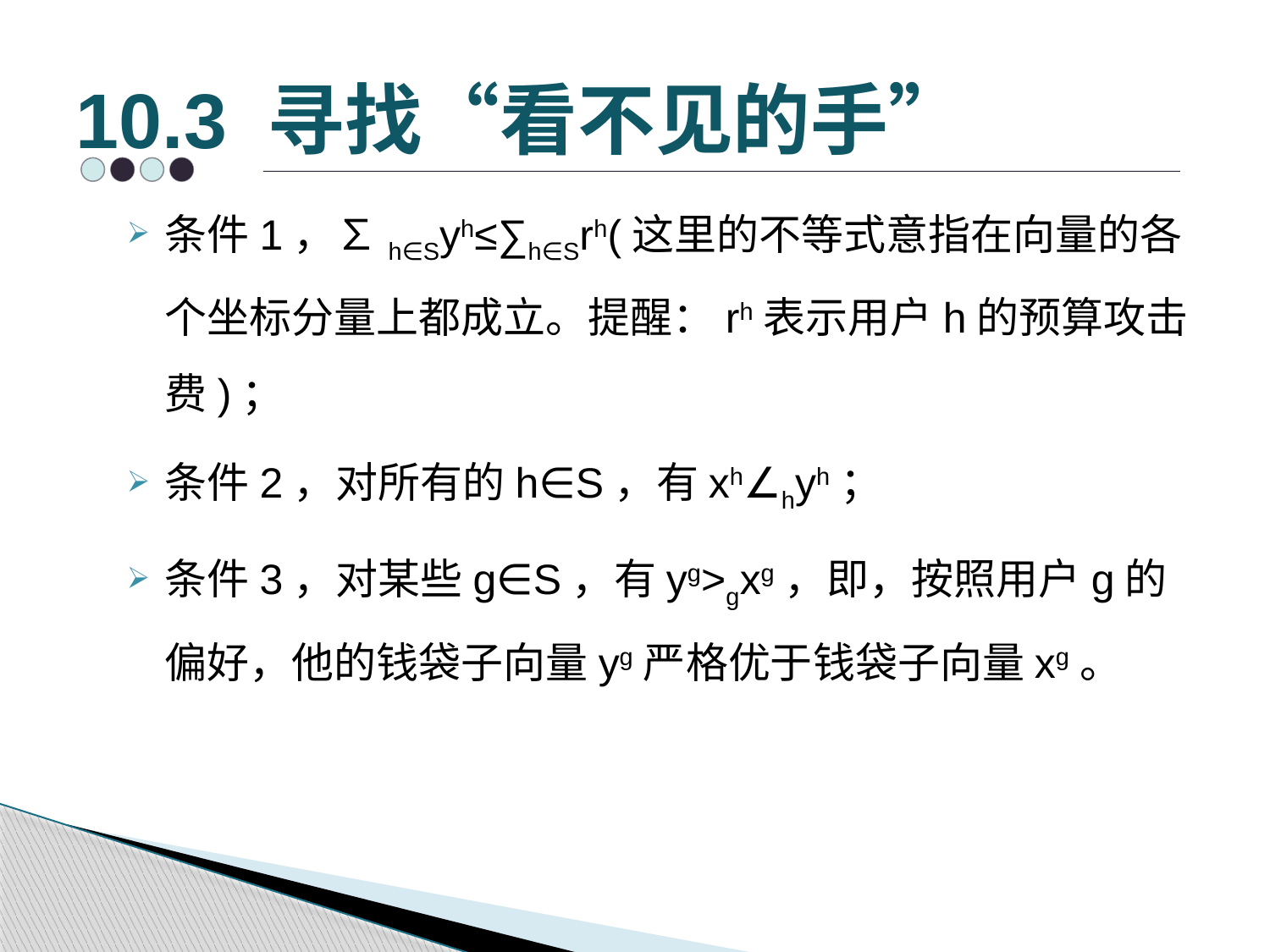

# 10.3 寻找“看不见的手”

条件1，∑h∈Syh≤∑h∈Srh(这里的不等式意指在向量的各个坐标分量上都成立。提醒：rh表示用户h的预算攻击费)；
条件2，对所有的h∈S，有xh∠hyh；
条件3，对某些g∈S，有yg>gxg，即，按照用户g的偏好，他的钱袋子向量yg严格优于钱袋子向量xg。